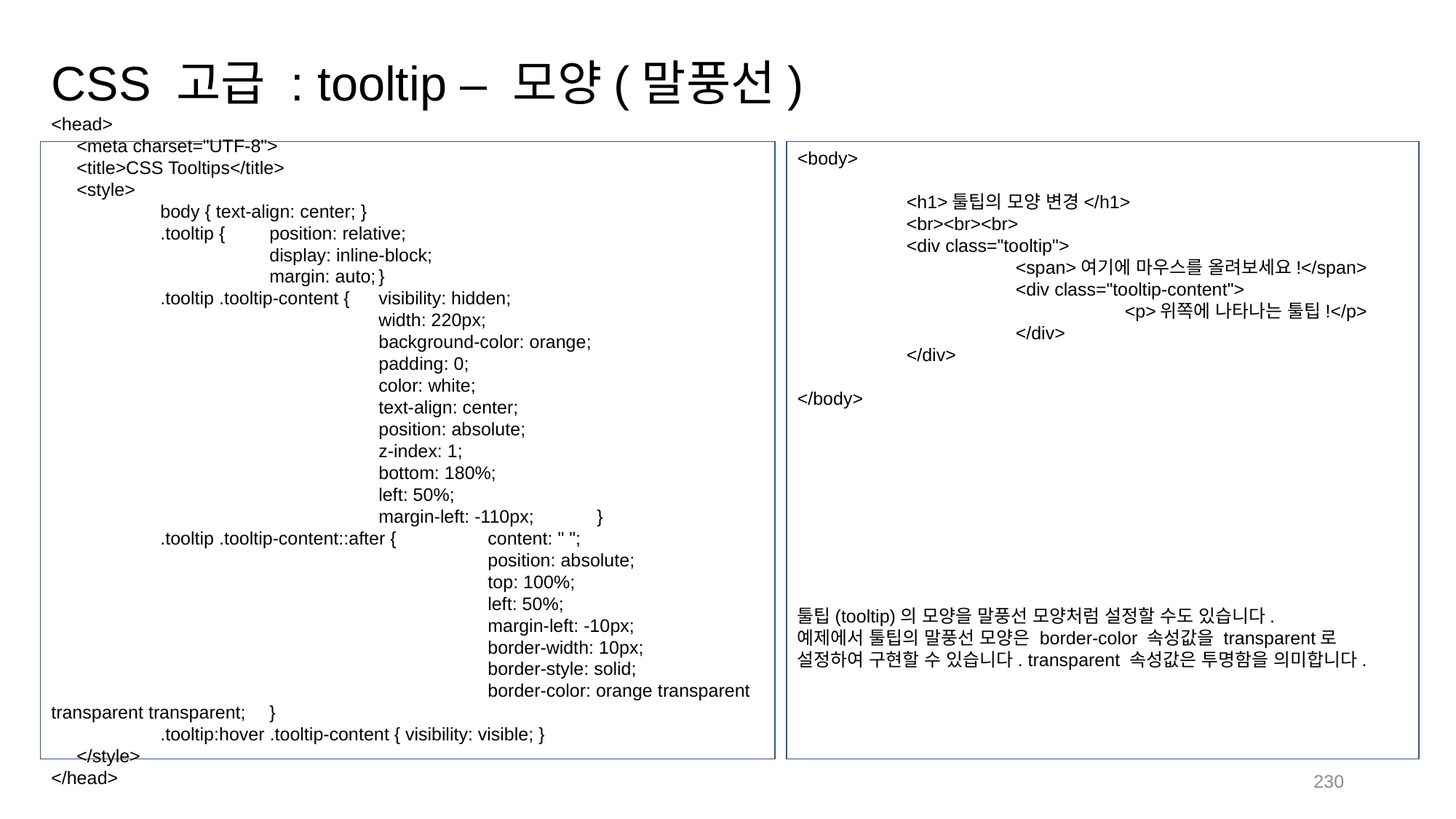

# CSS 고급 : tooltip – 모양(말풍선)
<head>
     <meta charset="UTF-8">
     <title>CSS Tooltips</title>
     <style>
	body { text-align: center; }
	.tooltip {	position: relative;
		display: inline-block;
		margin: auto;	}
	.tooltip .tooltip-content {	visibility: hidden;
			width: 220px;
			background-color: orange;
			padding: 0;
			color: white;
			text-align: center;
			position: absolute;
			z-index: 1;
			bottom: 180%;
			left: 50%;
			margin-left: -110px;	}
	.tooltip .tooltip-content::after {	content: " ";
				position: absolute;
				top: 100%;
				left: 50%;
				margin-left: -10px;
				border-width: 10px;
				border-style: solid;
				border-color: orange transparent transparent transparent;	}
	.tooltip:hover .tooltip-content { visibility: visible; }
     </style>
</head>
<body>

	<h1>툴팁의 모양 변경</h1>
	<br><br><br>
	<div class="tooltip">
		<span>여기에 마우스를 올려보세요!</span>
		<div class="tooltip-content">
			<p>위쪽에 나타나는 툴팁!</p>
		</div>
	</div>

</body>

툴팁(tooltip)의 모양을 말풍선 모양처럼 설정할 수도 있습니다.
예제에서 툴팁의 말풍선 모양은 border-color 속성값을 transparent로 설정하여 구현할 수 있습니다. transparent 속성값은 투명함을 의미합니다.
230